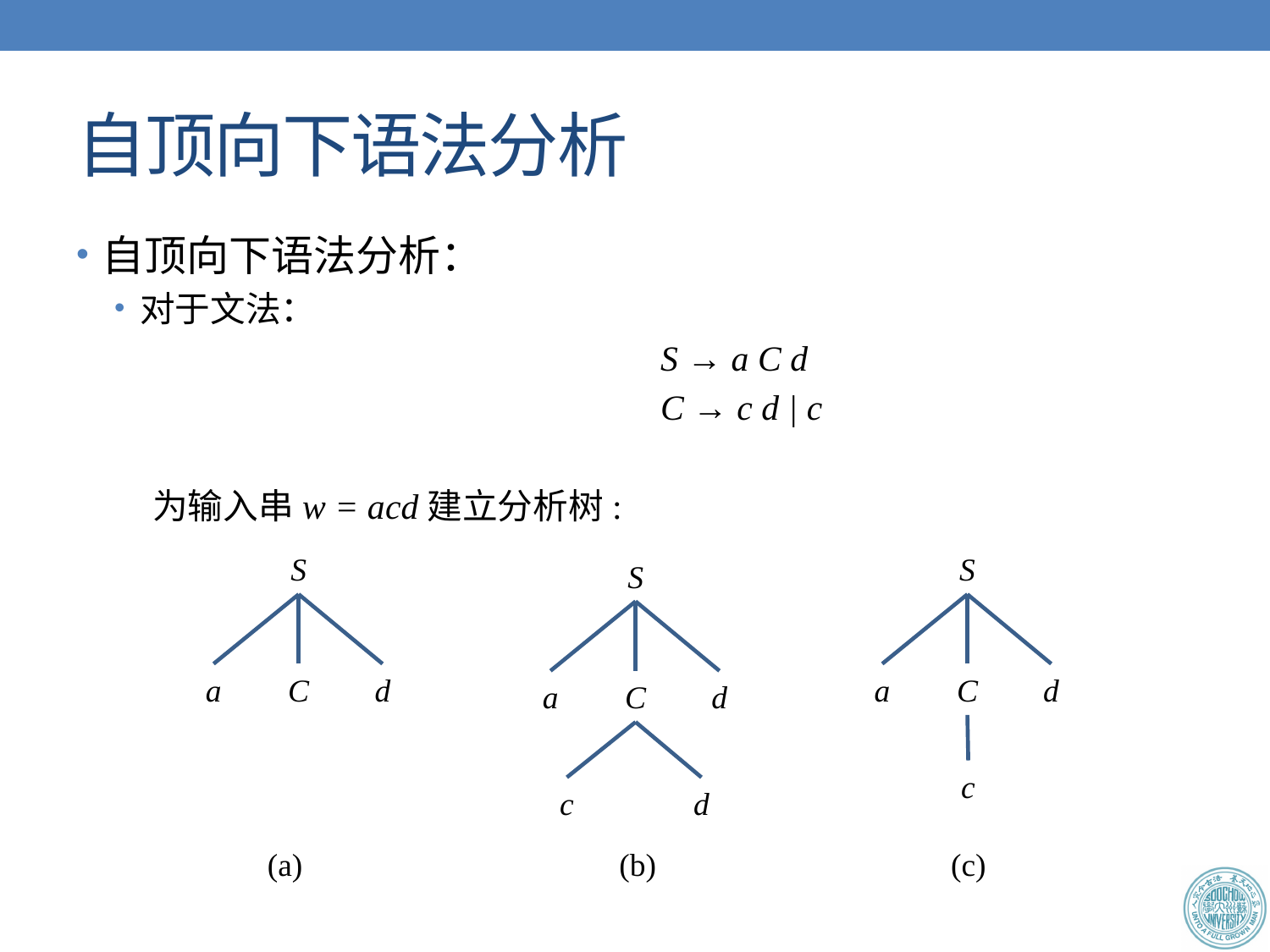

# 自顶向下语法分析
自顶向下语法分析：
对于文法：
				S → a C d
				C → c d | c

为输入串w = acd建立分析树:

S
a
C
d
(a)
S
a
C
d
c
(c)
S
a
C
d
c
d
(b)